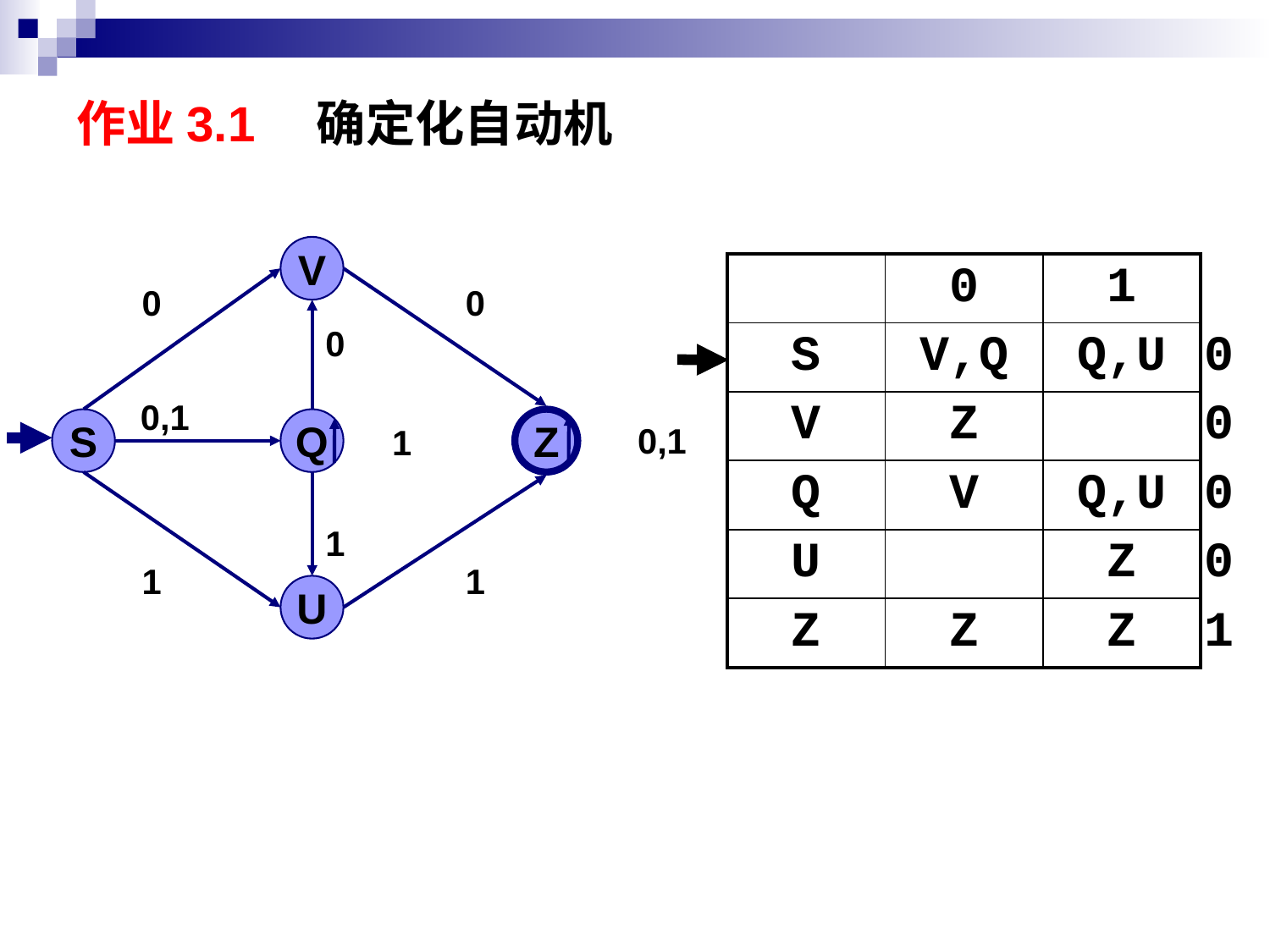

# 作业3.1　确定化自动机
V
0
0
0
0,1
S
Q
Z
0,1
1
1
1
1
U

|  | 0 | 1 |  |
| --- | --- | --- | --- |
| S | V,Q | Q,U | 0 |
| V | Z |  | 0 |
| Q | V | Q,U | 0 |
| U |  | Z | 0 |
| Z | Z | Z | 1 |